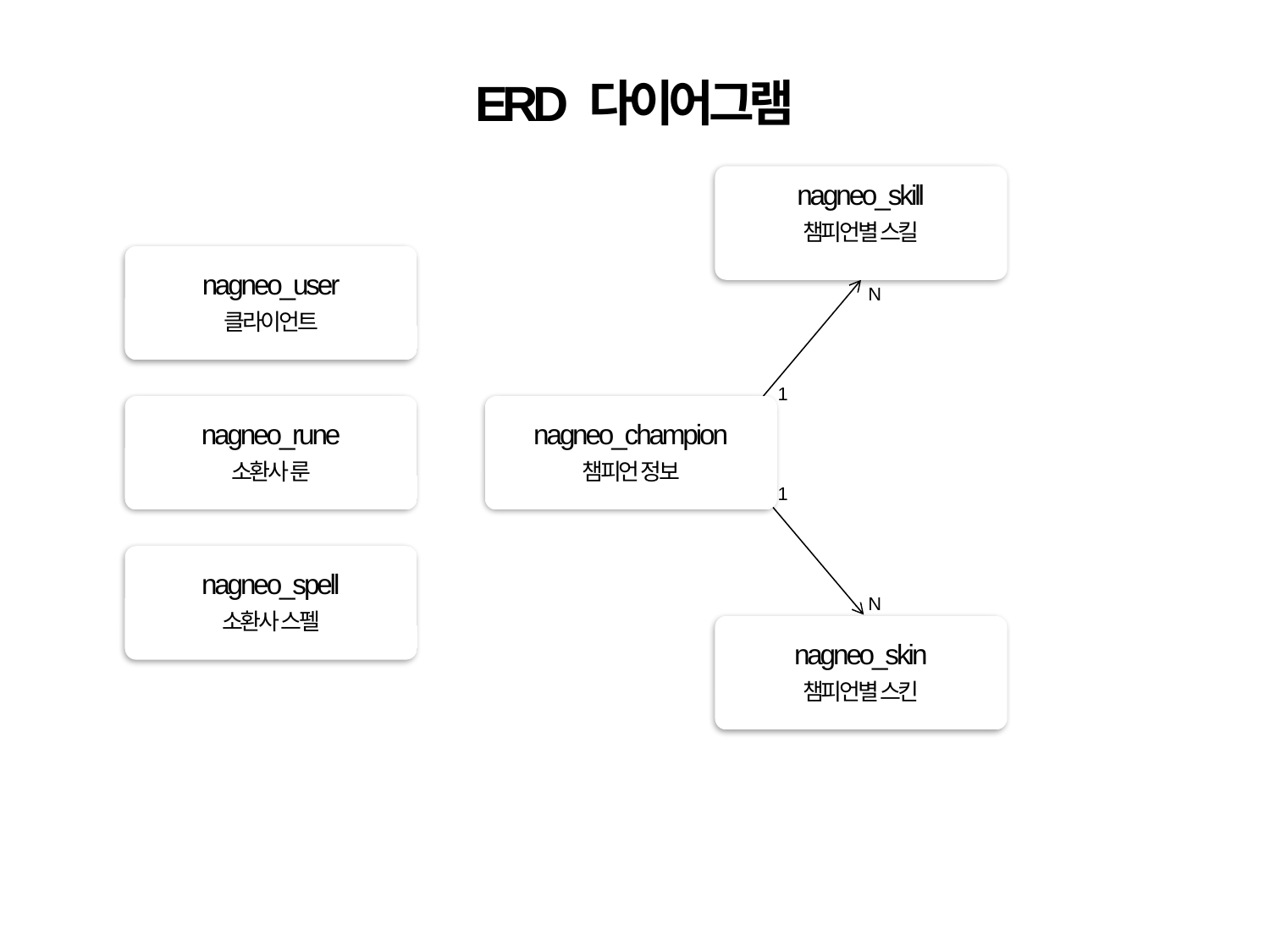

ERD 다이어그램
nagneo_skill
챔피언별 스킬

nagneo_user
클라이언트
N
1

nagneo_rune
소환사 룬

nagneo_champion
챔피언 정보
1

nagneo_spell
소환사 스펠

N

nagneo_skin
챔피언별 스킨